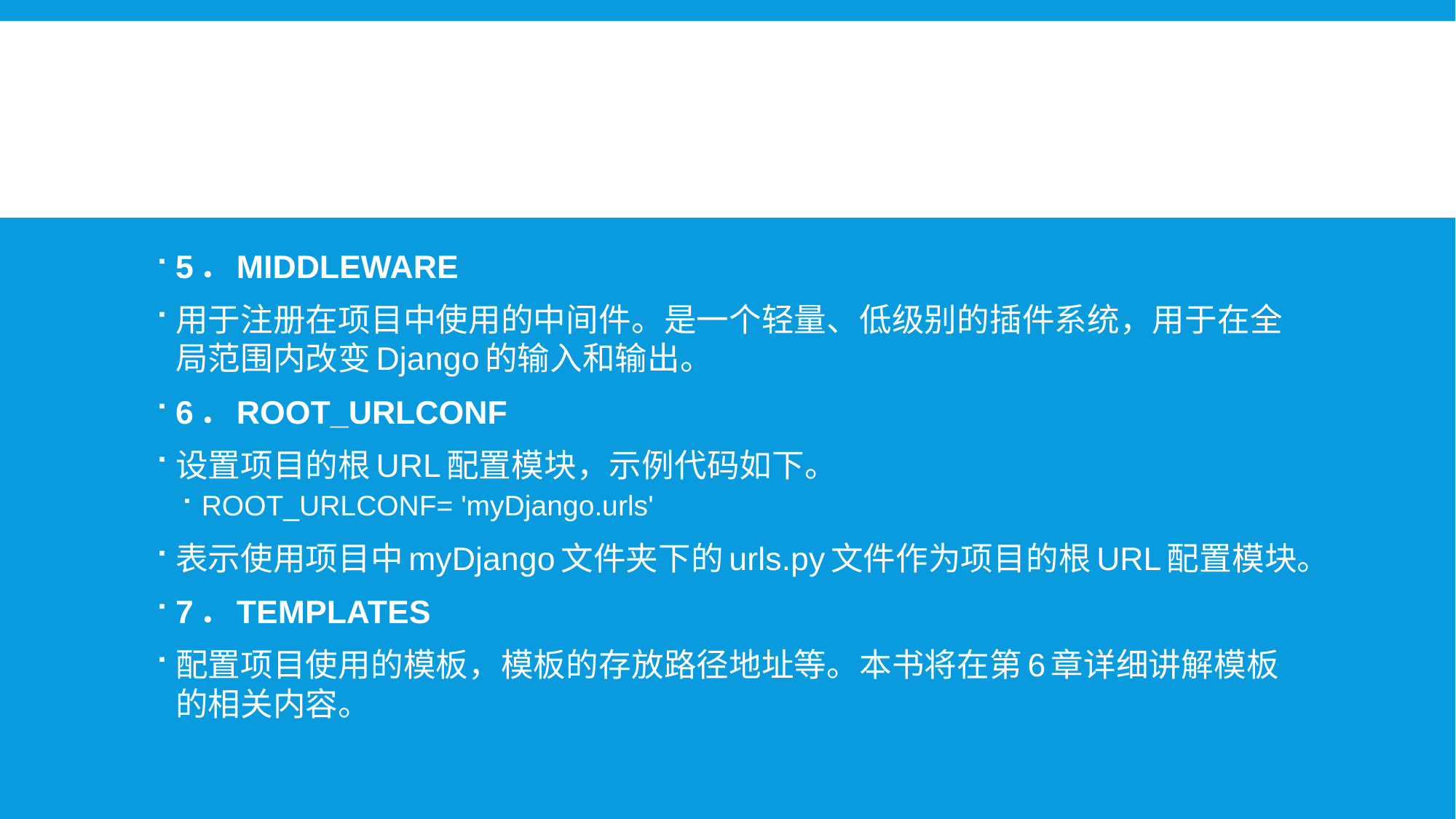

#
5．MIDDLEWARE
用于注册在项目中使用的中间件。是一个轻量、低级别的插件系统，用于在全局范围内改变Django的输入和输出。
6．ROOT_URLCONF
设置项目的根URL配置模块，示例代码如下。
ROOT_URLCONF= 'myDjango.urls'
表示使用项目中myDjango文件夹下的urls.py文件作为项目的根URL配置模块。
7．TEMPLATES
配置项目使用的模板，模板的存放路径地址等。本书将在第6章详细讲解模板的相关内容。